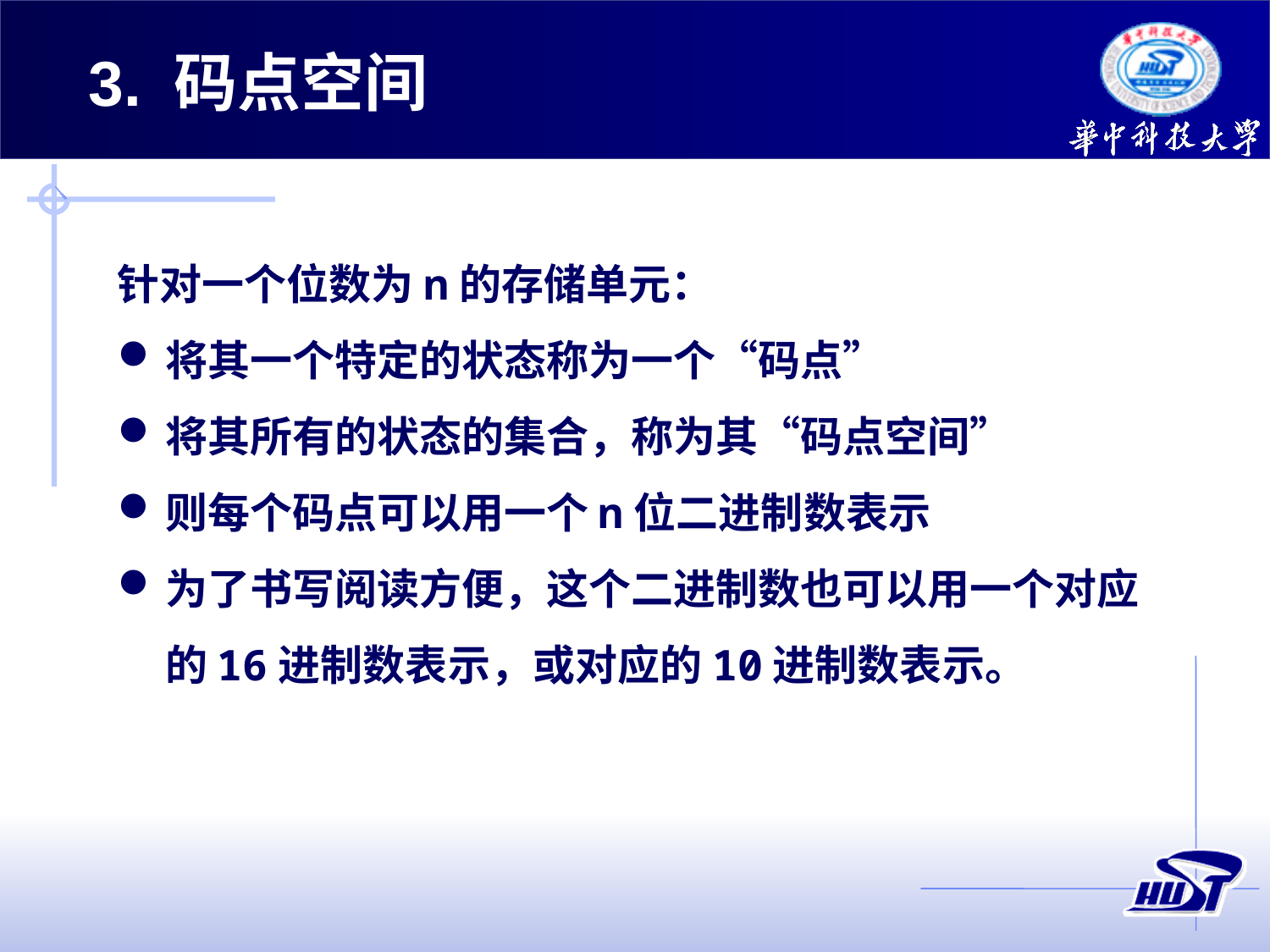

3. 码点空间
针对一个位数为n的存储单元：
将其一个特定的状态称为一个“码点”
将其所有的状态的集合，称为其“码点空间”
则每个码点可以用一个n位二进制数表示
为了书写阅读方便，这个二进制数也可以用一个对应的16进制数表示，或对应的10进制数表示。